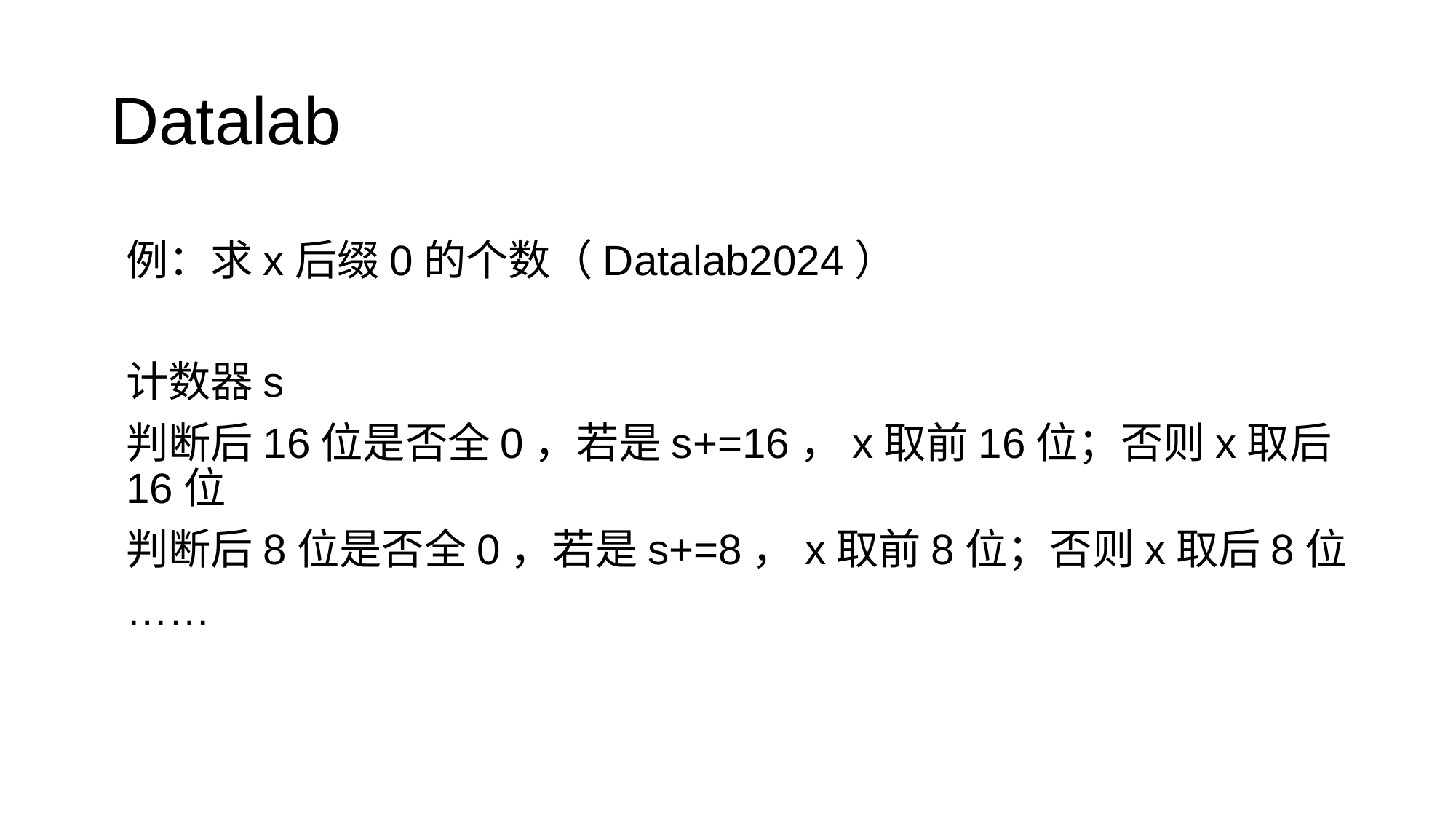

# Datalab

例：求x后缀0的个数（Datalab2024）

计数器s
判断后16位是否全0，若是s+=16，x取前16位；否则x取后16位
判断后8位是否全0，若是s+=8，x取前8位；否则x取后8位
……